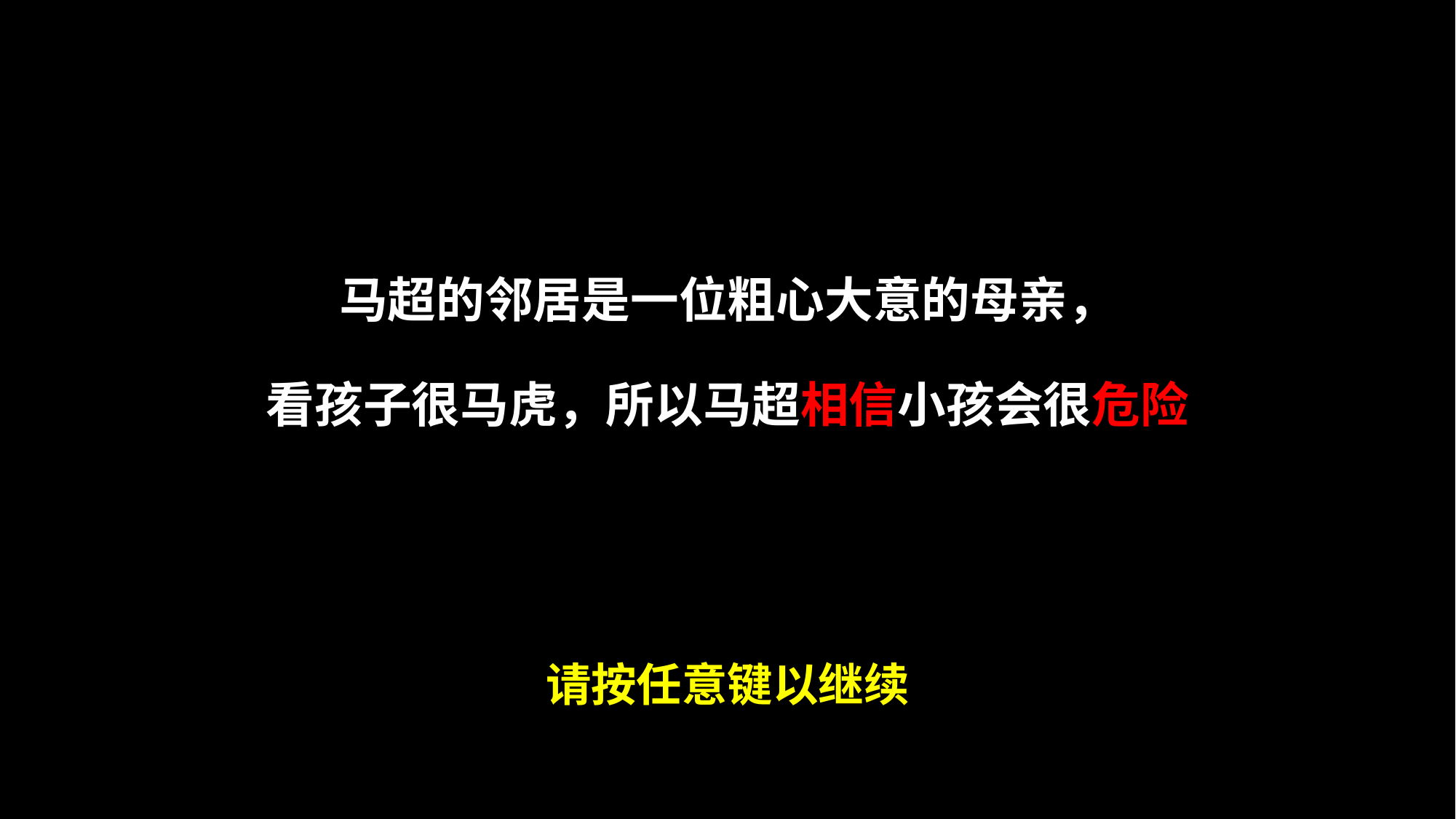

# 马超的邻居是一位粗心大意的母亲， 看孩子很马虎，所以马超相信小孩会很危险
请按任意键以继续